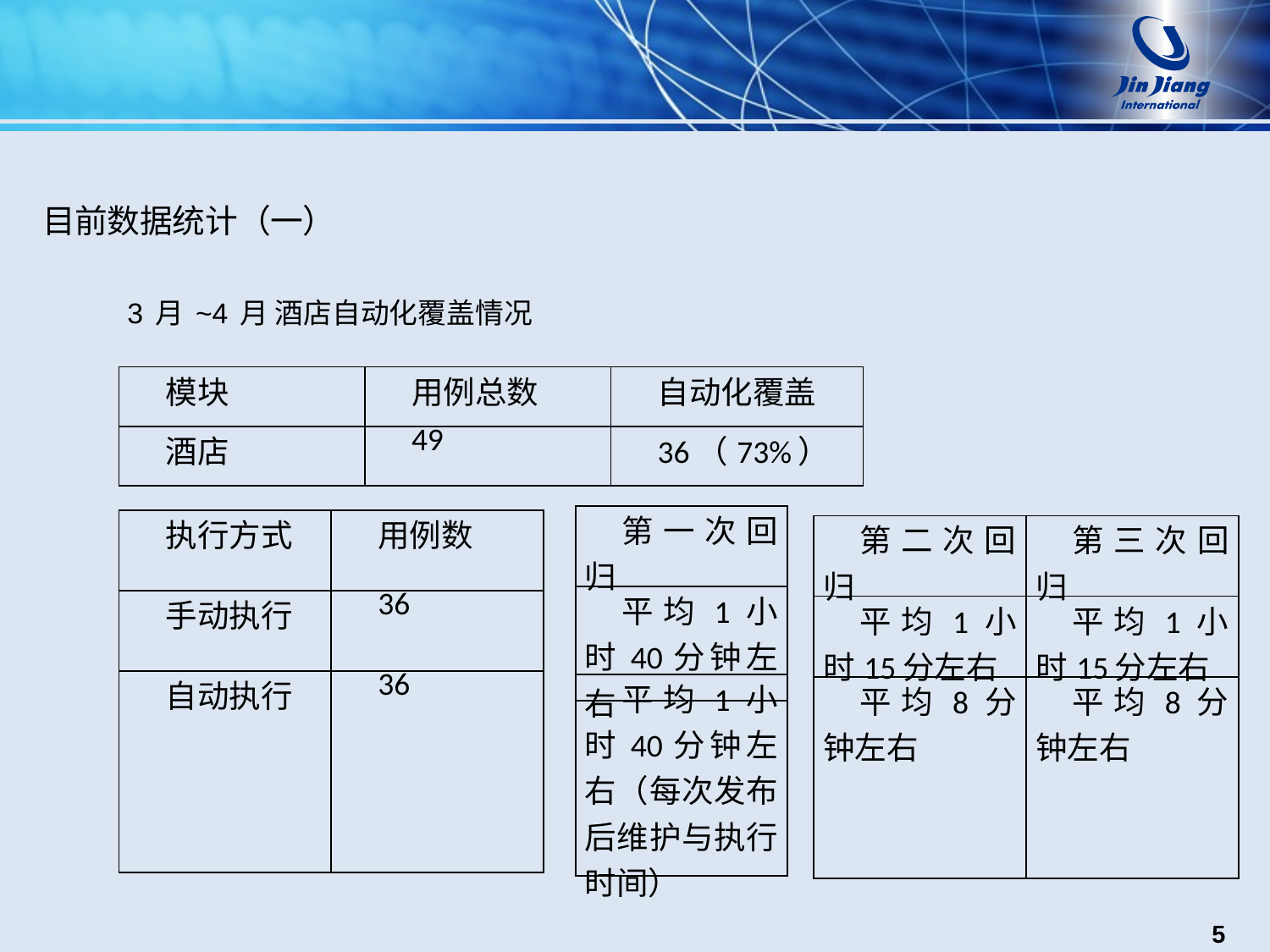

#
目前数据统计（一）
3月~4月 酒店自动化覆盖情况
| 模块 | 用例总数 | 自动化覆盖 |
| --- | --- | --- |
| 酒店 | 49 | 36（73%） |
| 第一次回归 |
| --- |
| 平均1小时40分钟左右 |
| 执行方式 | 用例数 |
| --- | --- |
| 手动执行 | 36 |
| 自动执行 | 36 |
| 第二次回归 | 第三次回归 |
| --- | --- |
| 平均1小时15分左右 | 平均1小时15分左右 |
| 平均8分钟左右 | 平均8分钟左右 |
| 平均1小时40分钟左右（每次发布后维护与执行时间） |
| --- |
5